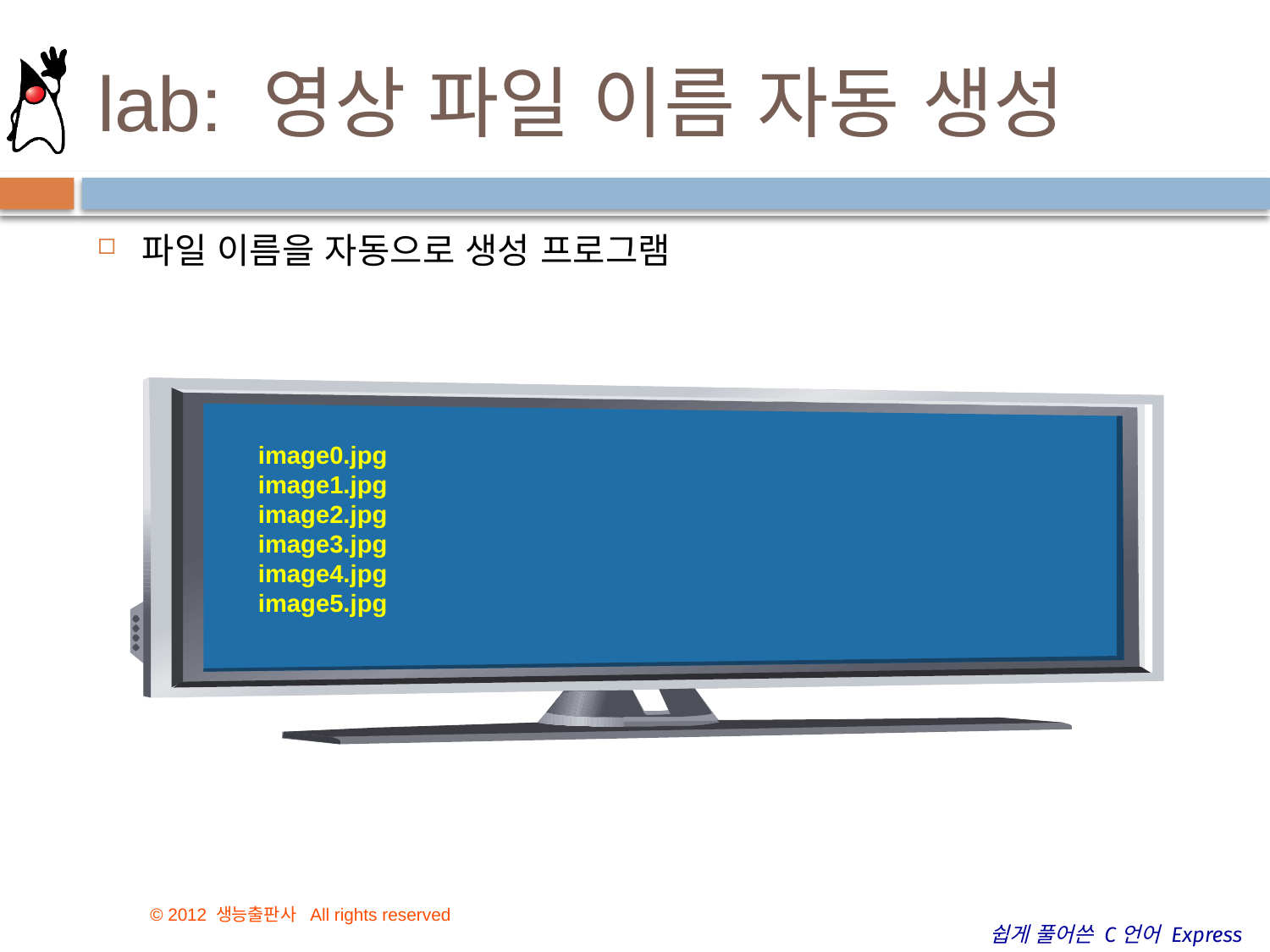

# lab: 영상 파일 이름 자동 생성
파일 이름을 자동으로 생성 프로그램

image0.jpg
image1.jpg
image2.jpg
image3.jpg
image4.jpg
image5.jpg